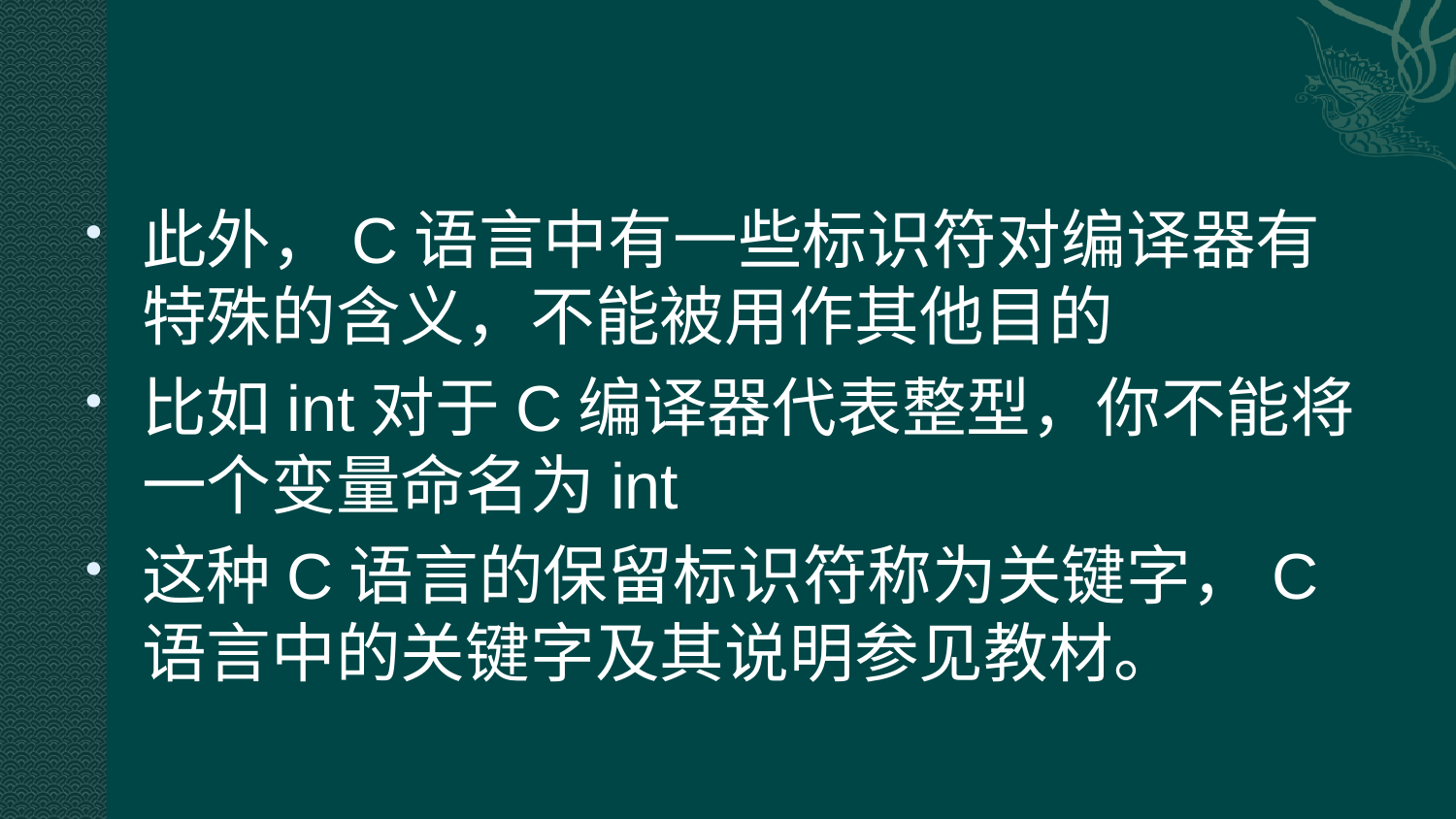

#
此外，C语言中有一些标识符对编译器有特殊的含义，不能被用作其他目的
比如int对于C编译器代表整型，你不能将一个变量命名为int
这种C语言的保留标识符称为关键字，C语言中的关键字及其说明参见教材。